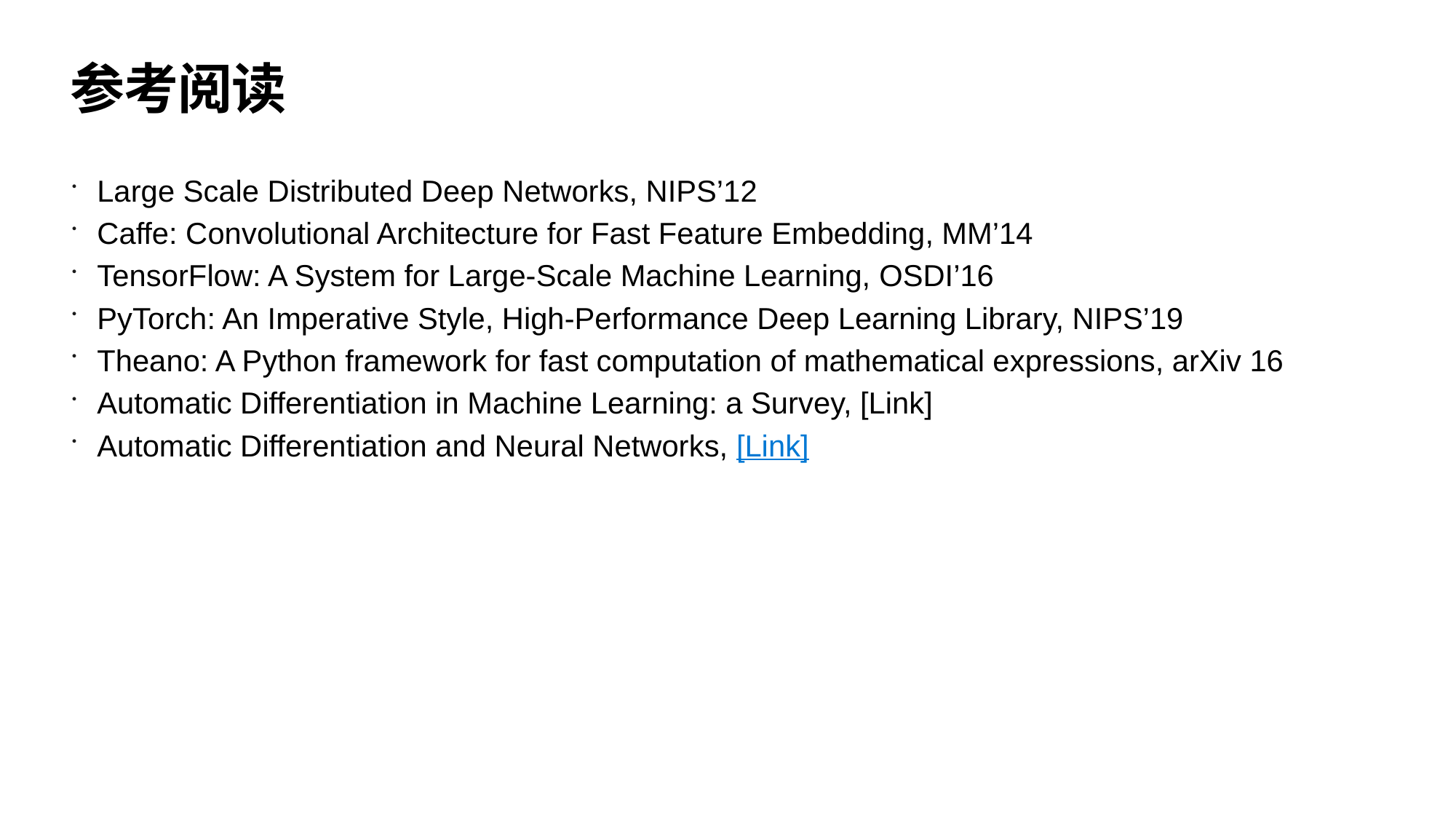

48
# 参考阅读
Large Scale Distributed Deep Networks, NIPS’12
Caffe: Convolutional Architecture for Fast Feature Embedding, MM’14
TensorFlow: A System for Large-Scale Machine Learning, OSDI’16
PyTorch: An Imperative Style, High-Performance Deep Learning Library, NIPS’19
Theano: A Python framework for fast computation of mathematical expressions, arXiv 16
Automatic Differentiation in Machine Learning: a Survey, [Link]
Automatic Differentiation and Neural Networks, [Link]